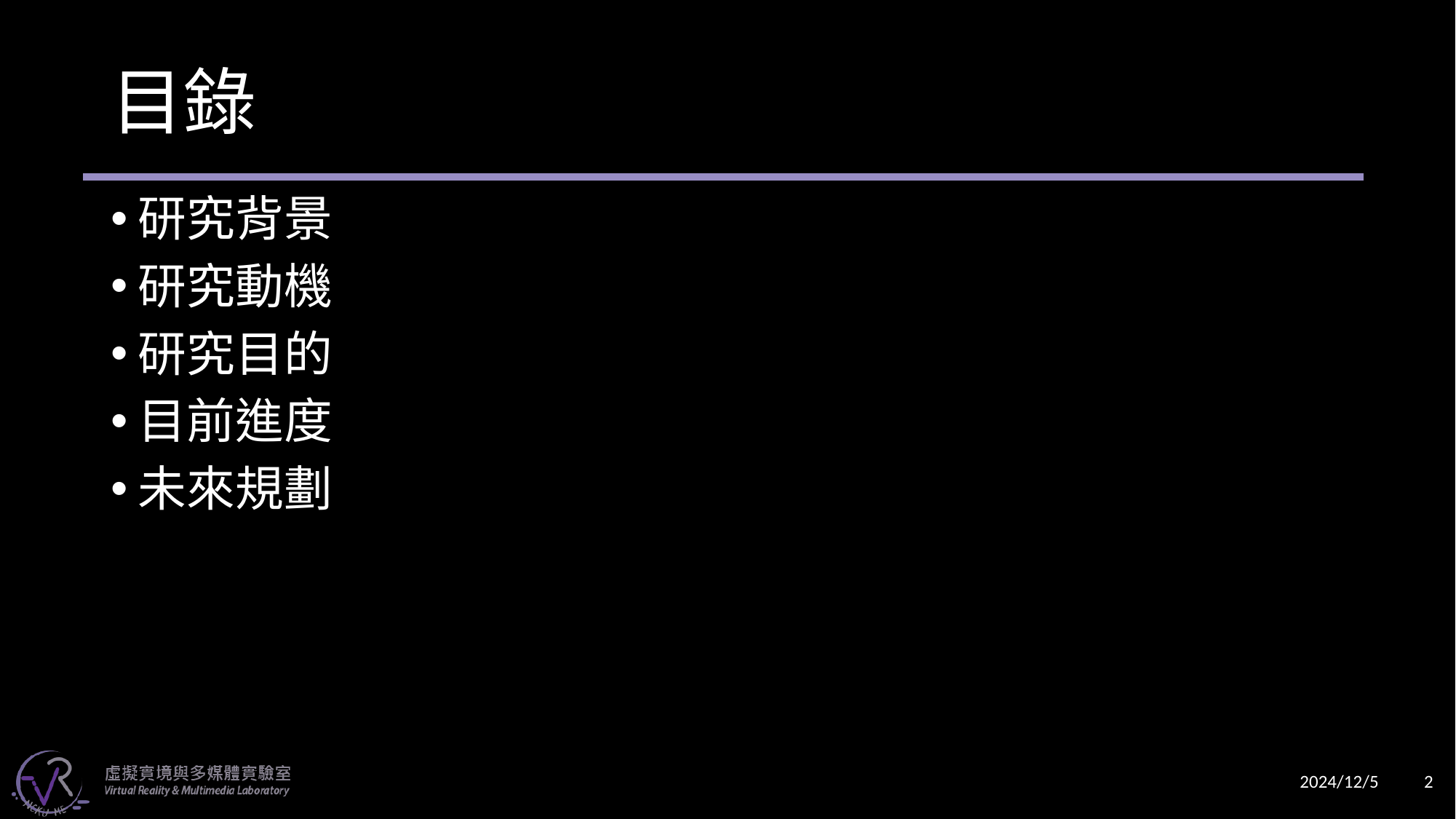

# 目錄
研究背景
研究動機
研究目的
目前進度
未來規劃

2024/12/5
2